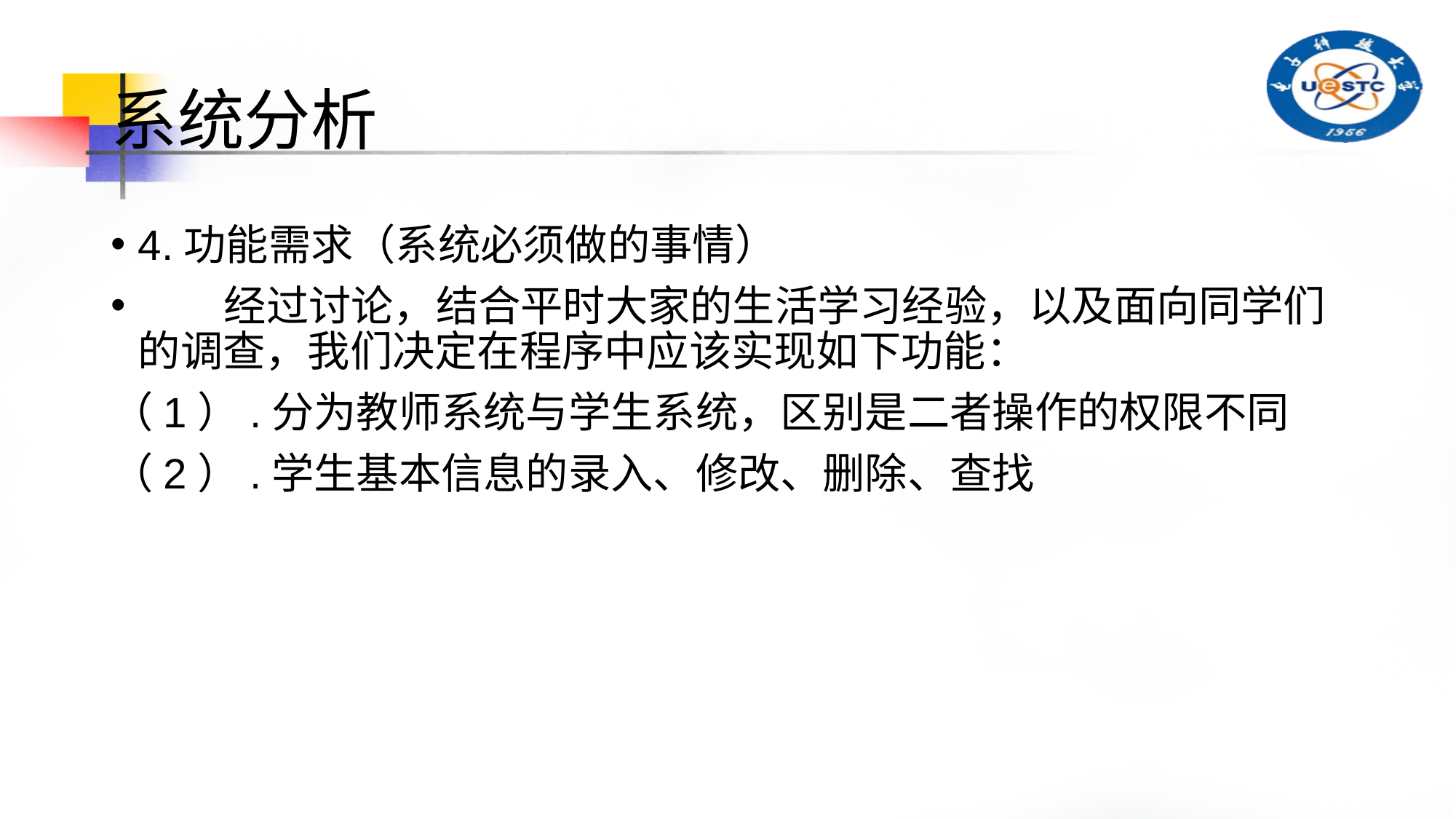

# 系统分析
4.功能需求（系统必须做的事情）
        经过讨论，结合平时大家的生活学习经验，以及面向同学们的调查，我们决定在程序中应该实现如下功能：
（1）.分为教师系统与学生系统，区别是二者操作的权限不同
（2）.学生基本信息的录入、修改、删除、查找